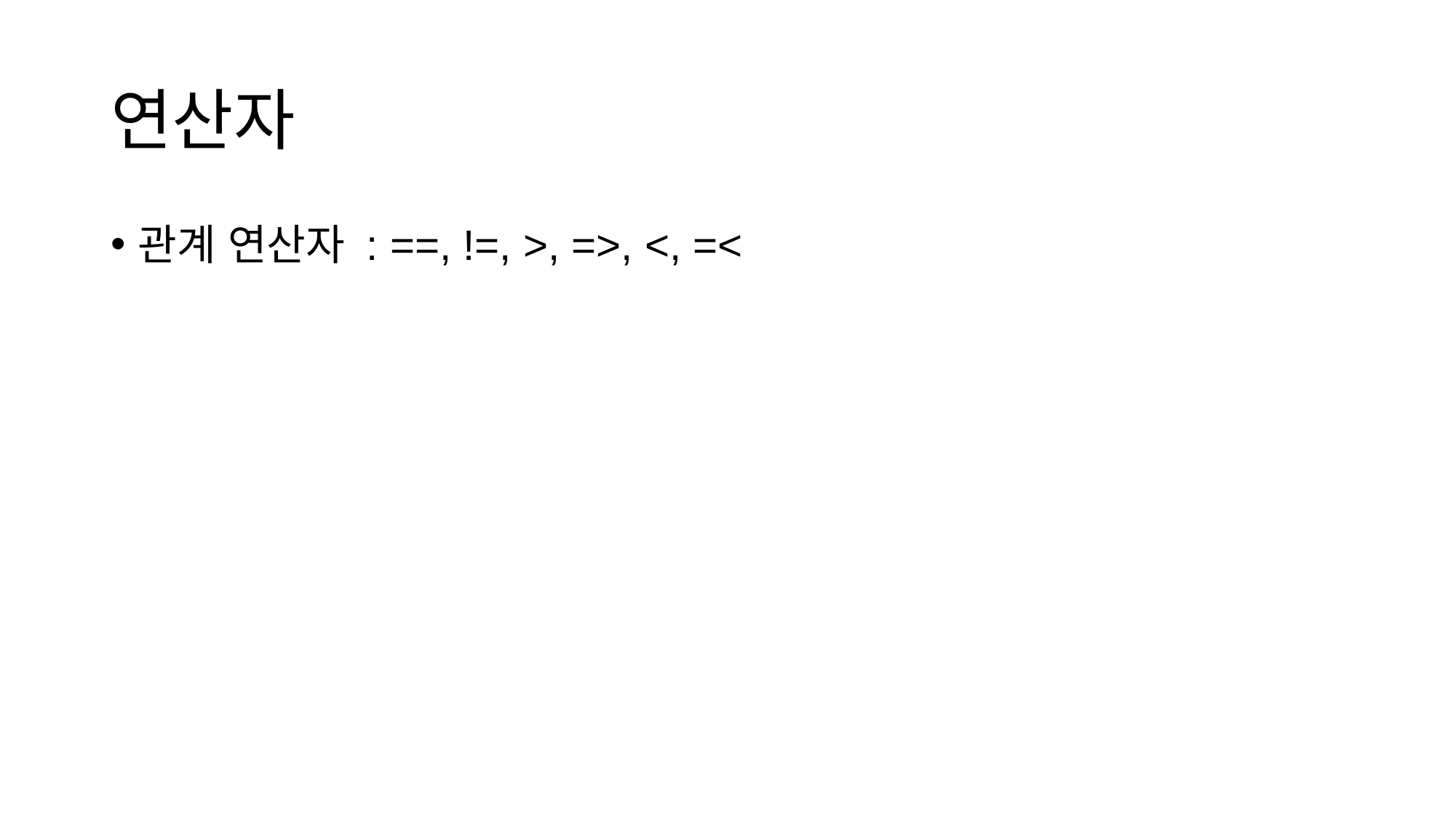

# 연산자
관계 연산자 : ==, !=, >, =>, <, =<